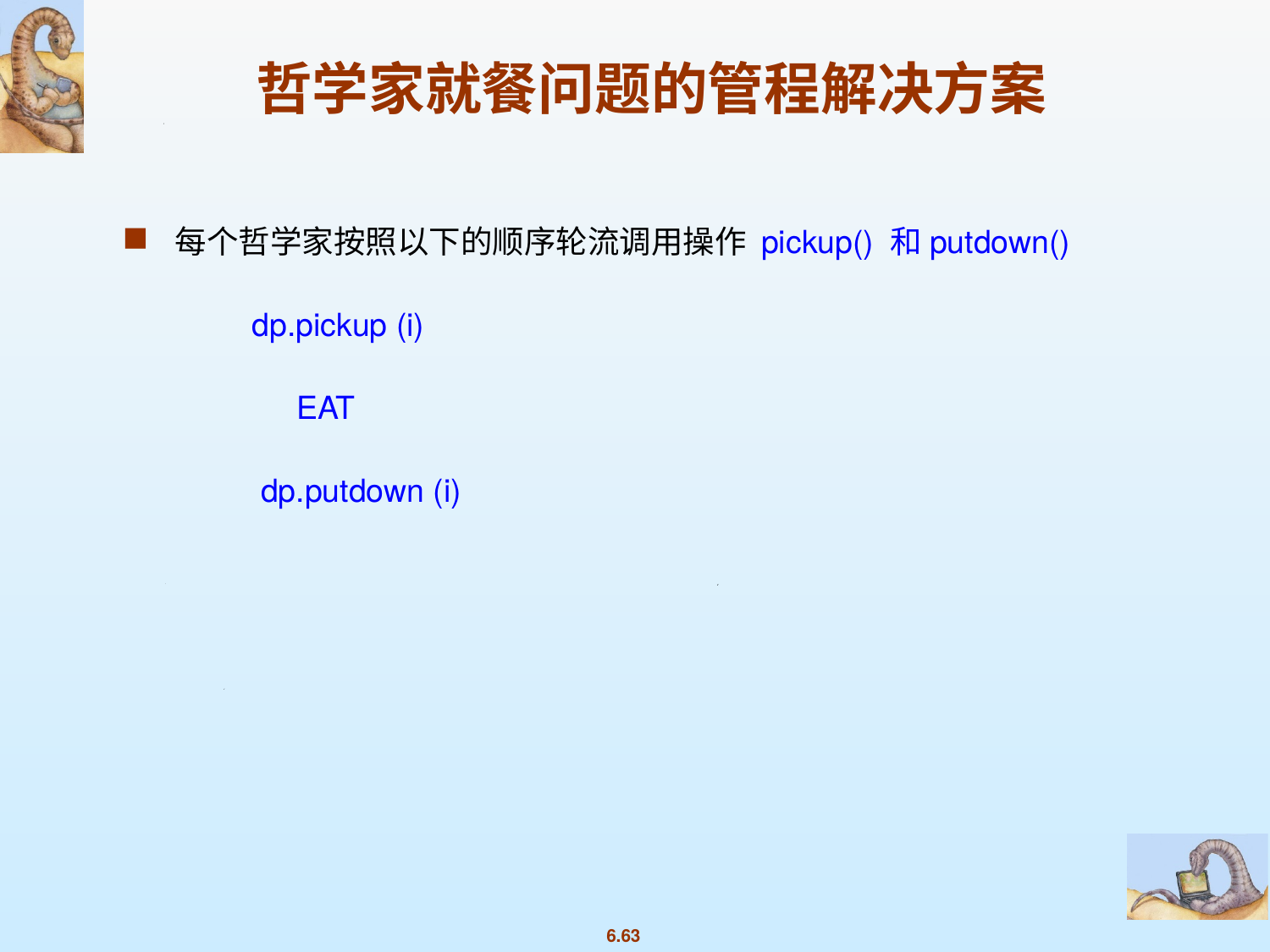

哲学家就餐问题的管程解决方案

每个哲学家按照以下的顺序轮流调用操作 pickup() 和putdown()

              dp.pickup (i)

                   EAT

               dp.putdown (i)